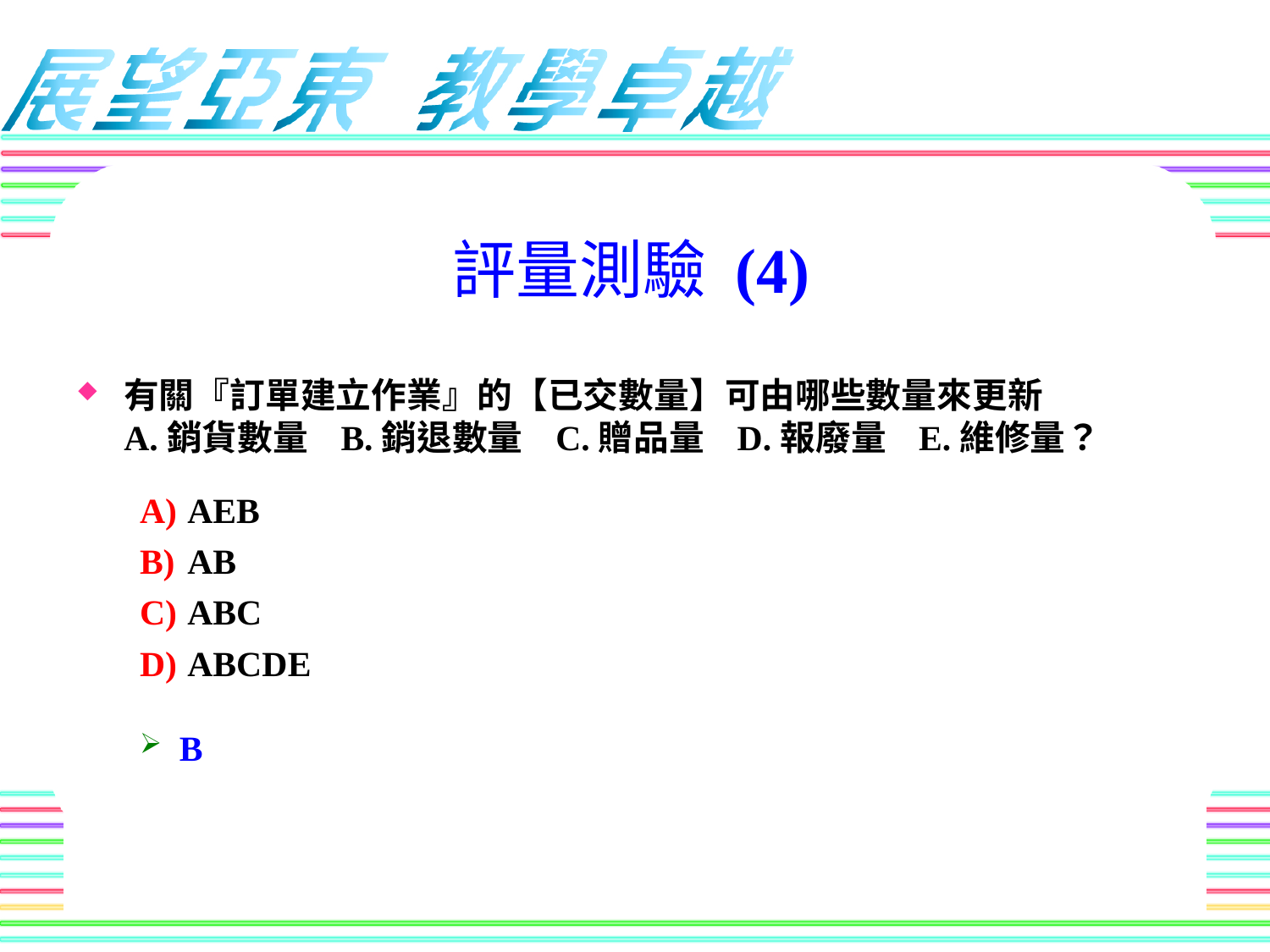

評量測驗 (4)
有關『訂單建立作業』的【已交數量】可由哪些數量來更新
A.銷貨數量   B.銷退數量   C.贈品量   D.報廢量   E.維修量？
AEB
AB
ABC
ABCDE
B